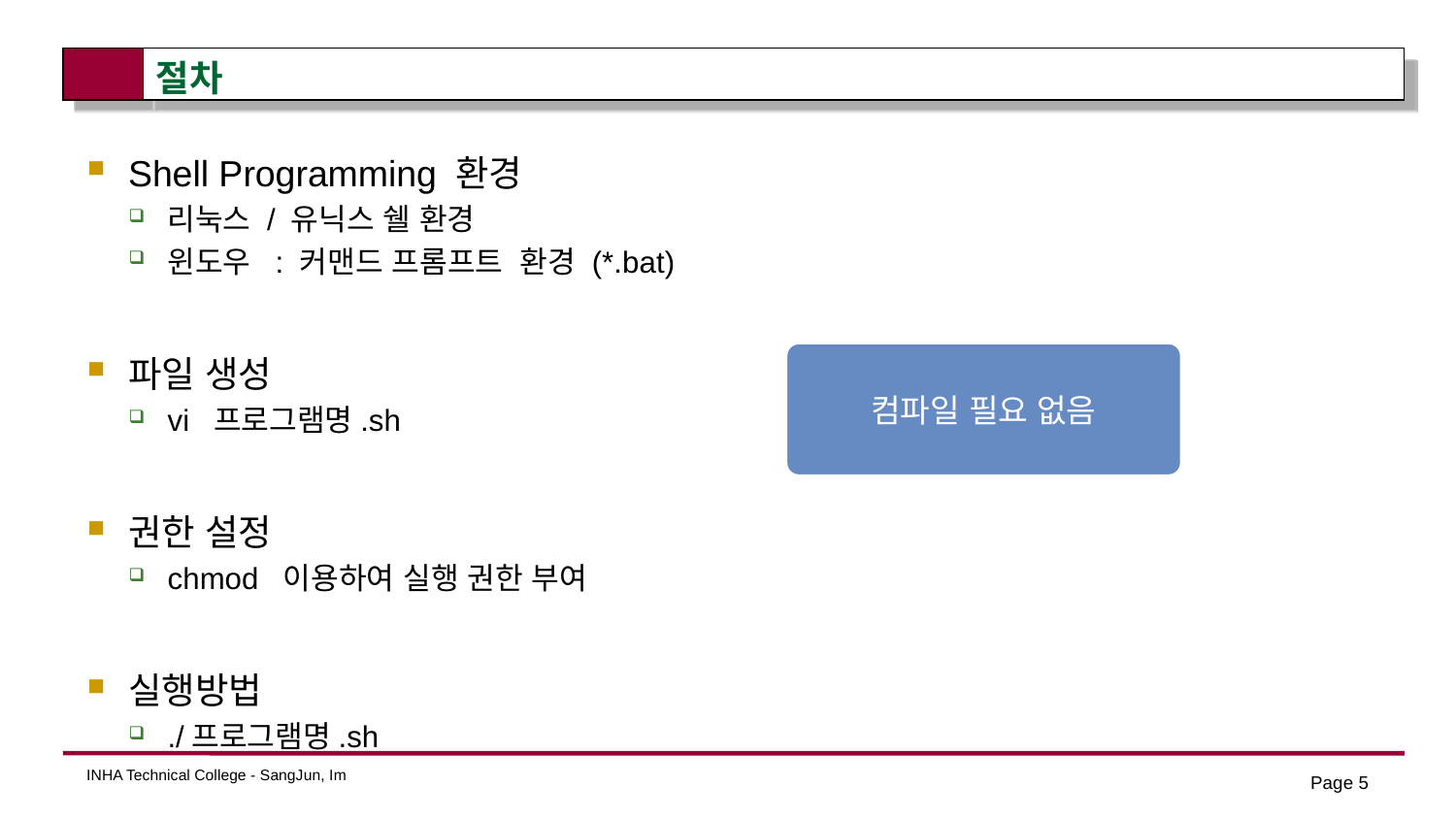

# 절차
Shell Programming 환경
리눅스 / 유닉스 쉘 환경
윈도우  : 커맨드 프롬프트  환경 (*.bat)

파일 생성
vi  프로그램명.sh

권한 설정
chmod  이용하여 실행 권한 부여

실행방법
./프로그램명.sh
컴파일 필요 없음

Page 5